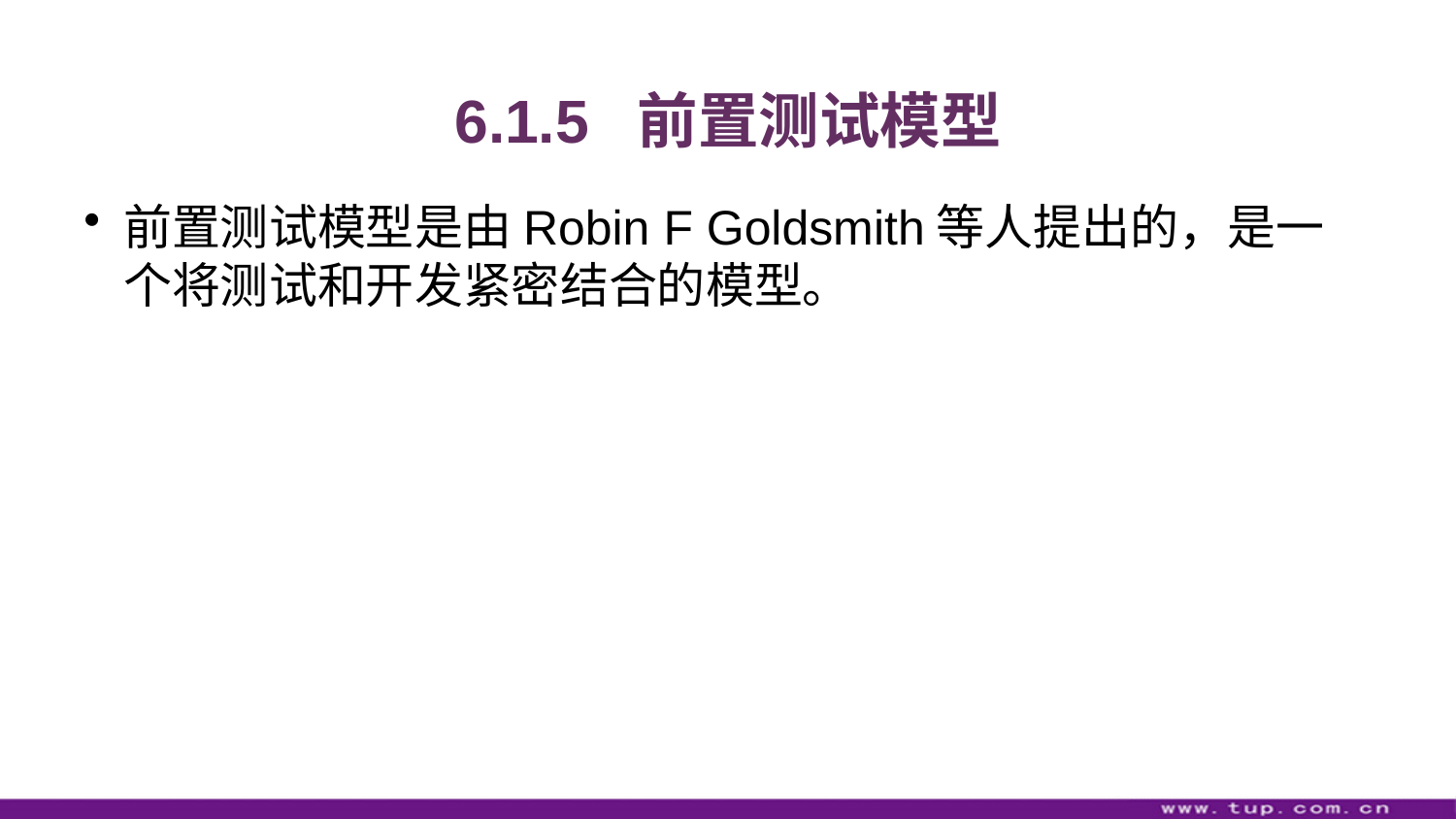

# 6.1.5  前置测试模型
前置测试模型是由Robin F Goldsmith等人提出的，是一个将测试和开发紧密结合的模型。